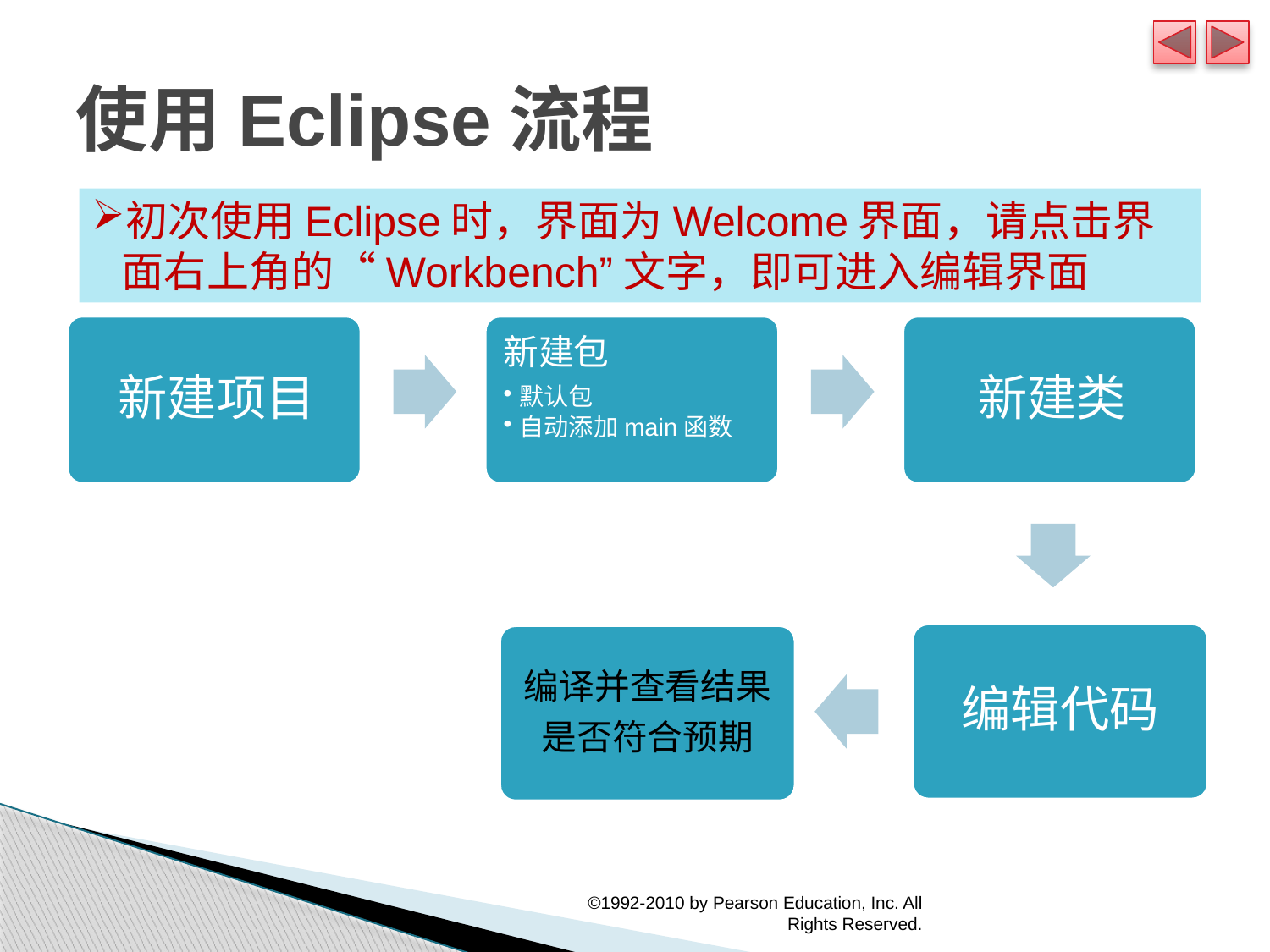

# 使用Eclipse流程
初次使用Eclipse时，界面为Welcome界面，请点击界面右上角的“Workbench”文字，即可进入编辑界面
新建项目

新建包
默认包
自动添加main函数

新建类

编辑代码

编译并查看结果
是否符合预期

©1992-2010 by Pearson Education, Inc. All Rights Reserved.